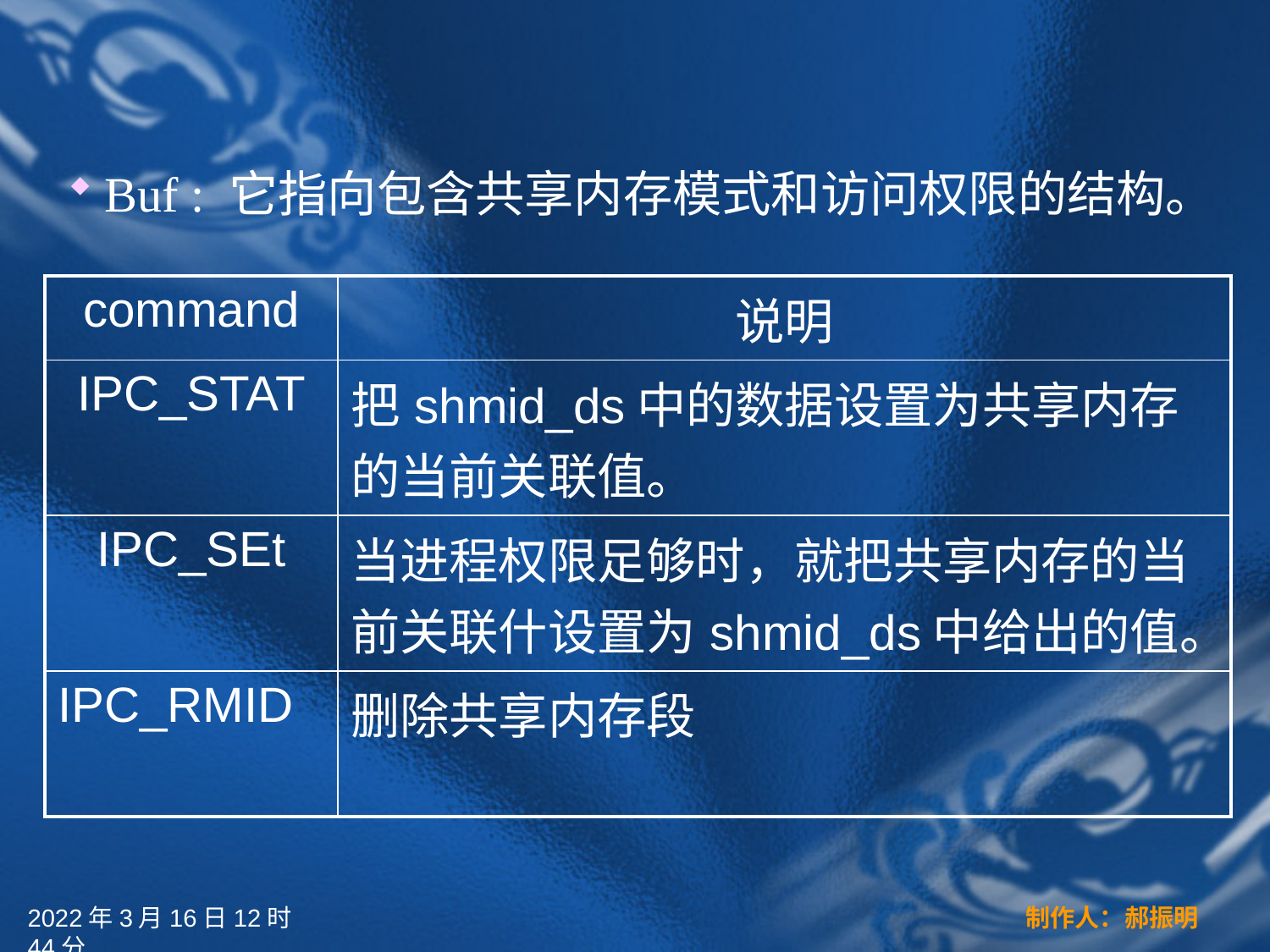

Buf : 它指向包含共享内存模式和访问权限的结构。
| command | 说明 |
| --- | --- |
| IPC\_STAT | 把shmid\_ds中的数据设置为共享内存的当前关联值。 |
| IPC\_SEt | 当进程权限足够时，就把共享内存的当前关联什设置为shmid\_ds中给出的值。 |
| IPC\_RMID | 删除共享内存段 |
2022年3月16日12时44分
制作人：郝振明